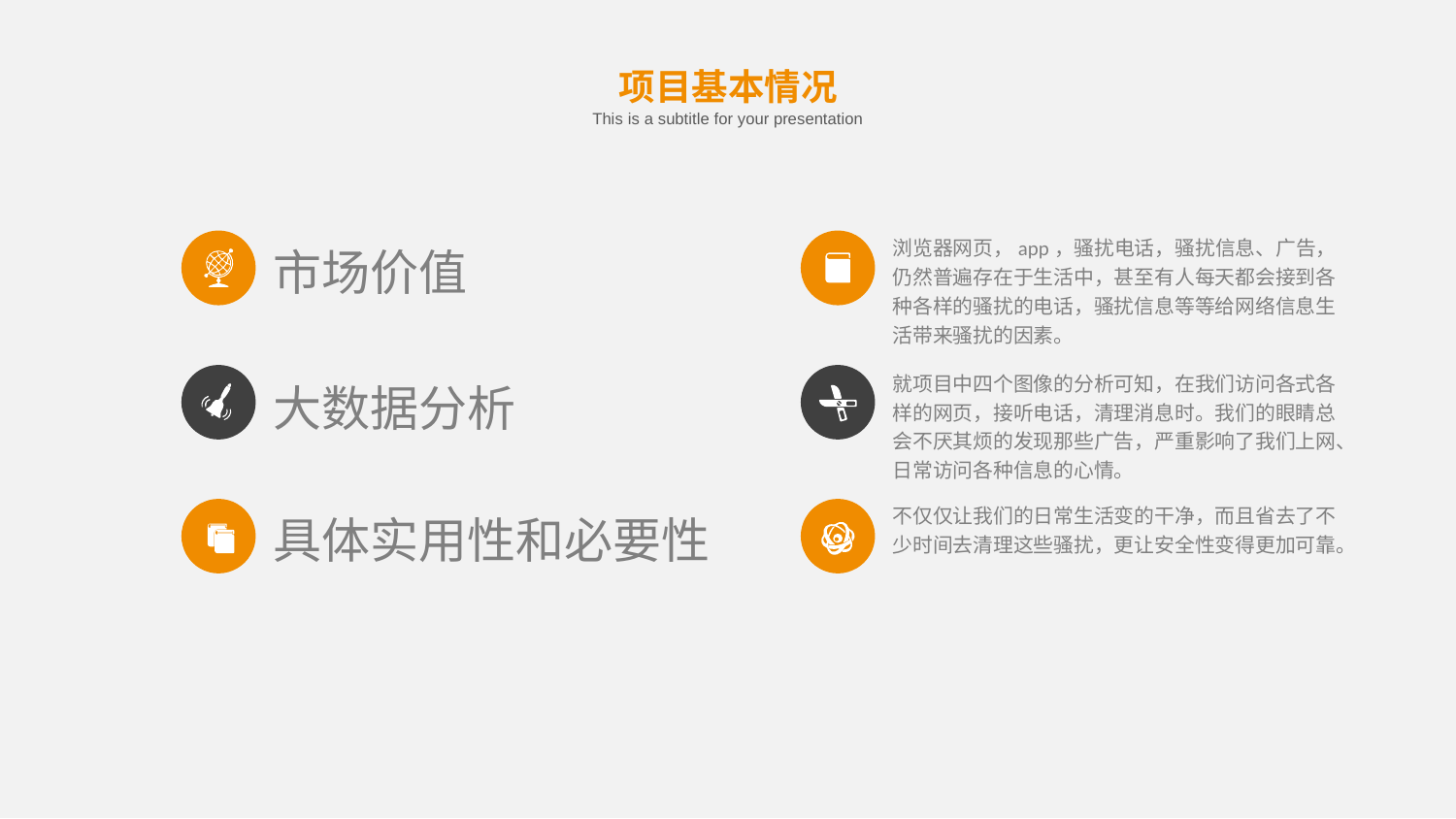

项目基本情况
This is a subtitle for your presentation

市场价值
浏览器网页，app，骚扰电话，骚扰信息、广告，仍然普遍存在于生活中，甚至有人每天都会接到各种各样的骚扰的电话，骚扰信息等等给网络信息生活带来骚扰的因素。

大数据分析
就项目中四个图像的分析可知，在我们访问各式各样的网页，接听电话，清理消息时。我们的眼睛总会不厌其烦的发现那些广告，严重影响了我们上网、日常访问各种信息的心情。

具体实用性和必要性
不仅仅让我们的日常生活变的干净，而且省去了不少时间去清理这些骚扰，更让安全性变得更加可靠。